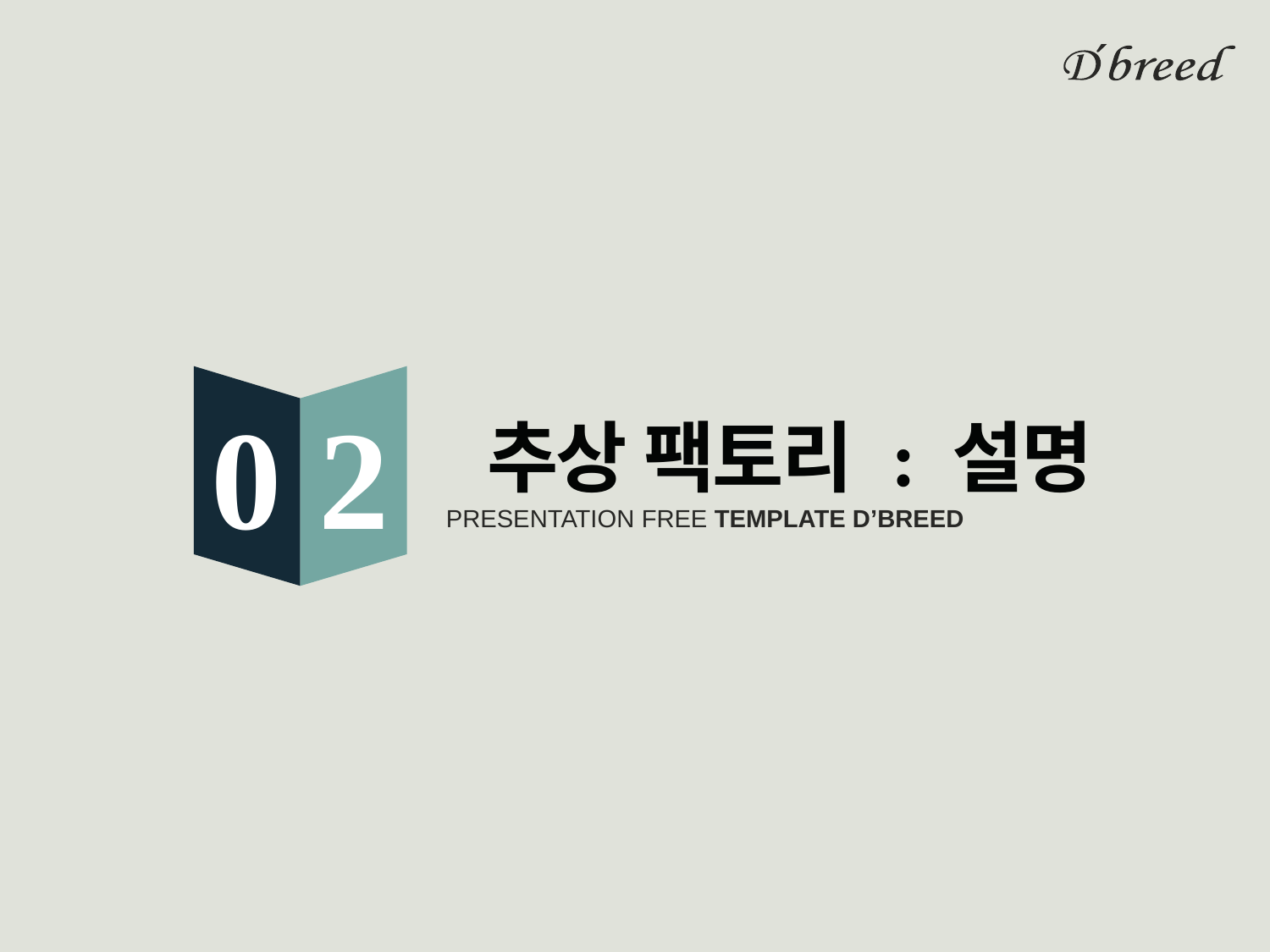

0
2
추상 팩토리 : 설명
PRESENTATION FREE TEMPLATE D’BREED